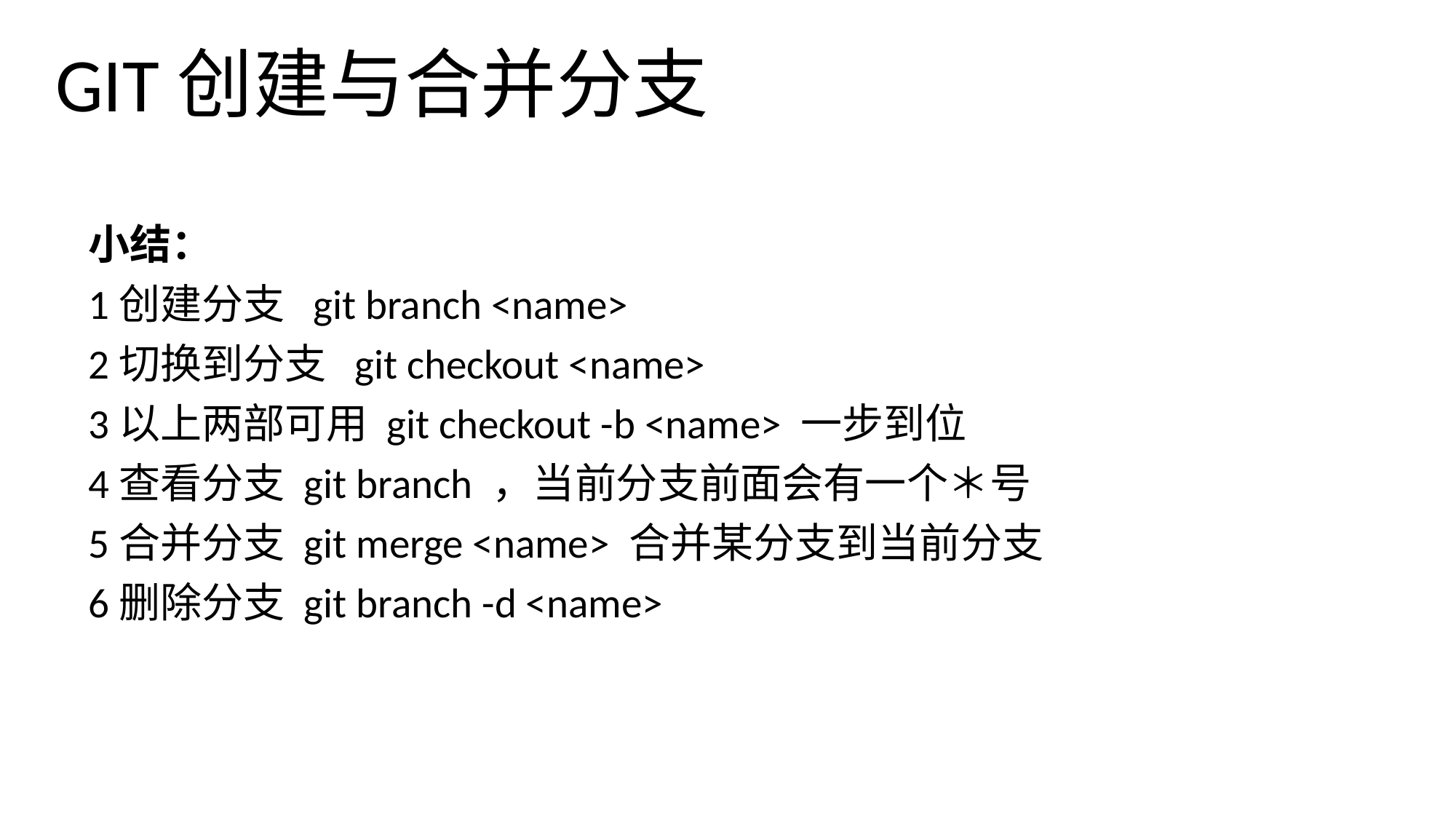

GIT创建与合并分支
小结：
1创建分支  git branch <name>
2切换到分支  git checkout <name>
3以上两部可用 git checkout -b <name> 一步到位
4查看分支 git branch ，当前分支前面会有一个＊号
5合并分支 git merge <name> 合并某分支到当前分支
6删除分支 git branch -d <name>